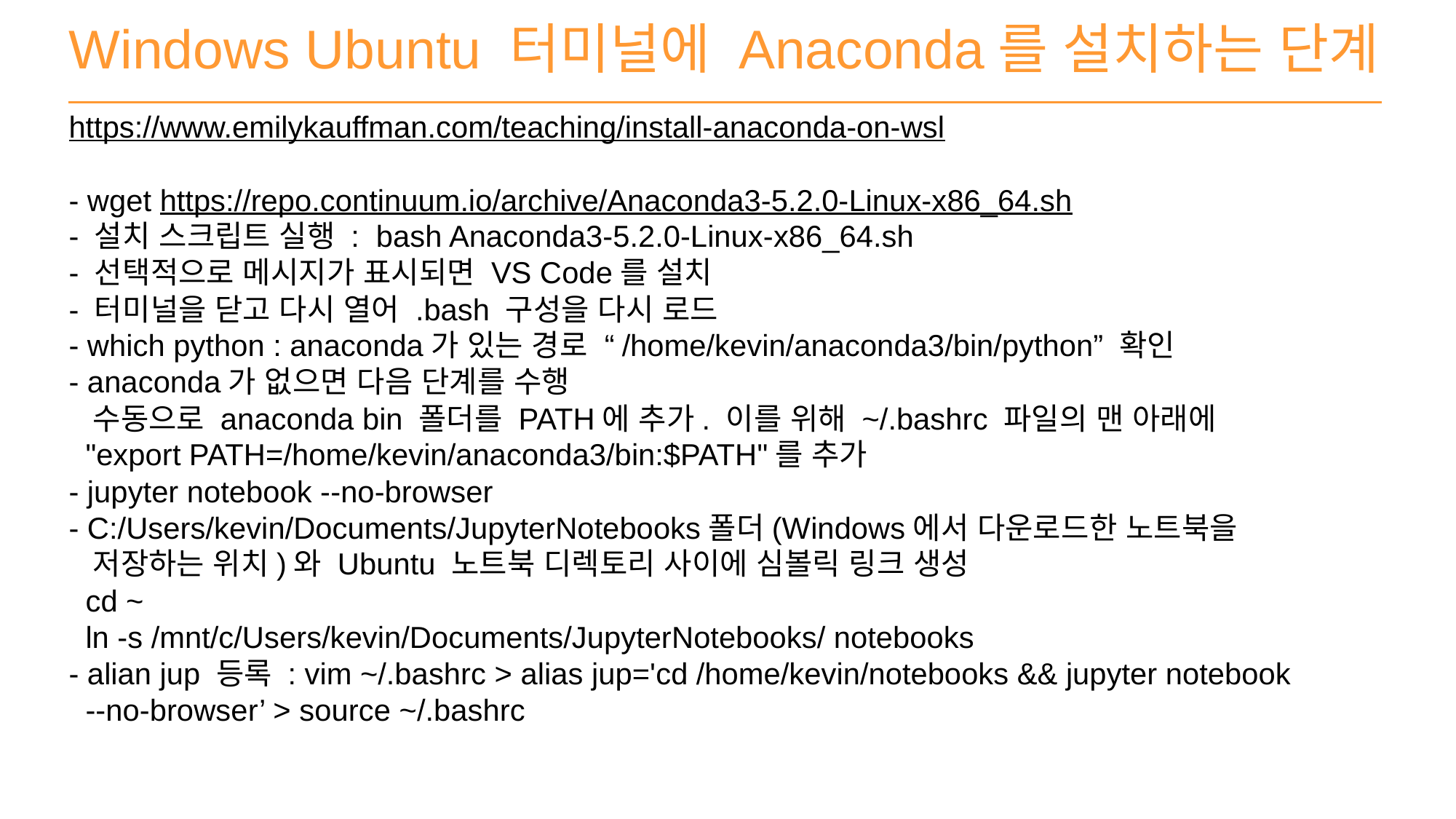

Windows Ubuntu 터미널에 Anaconda를 설치하는 단계
https://www.emilykauffman.com/teaching/install-anaconda-on-wsl

- wget https://repo.continuum.io/archive/Anaconda3-5.2.0-Linux-x86_64.sh
- 설치 스크립트 실행 :  bash Anaconda3-5.2.0-Linux-x86_64.sh
- 선택적으로 메시지가 표시되면 VS Code를 설치
- 터미널을 닫고 다시 열어 .bash 구성을 다시 로드
- which python : anaconda가 있는 경로  “/home/kevin/anaconda3/bin/python” 확인
- anaconda가 없으면 다음 단계를 수행
  수동으로 anaconda bin 폴더를 PATH에 추가. 이를 위해 ~/.bashrc 파일의 맨 아래에
  "export PATH=/home/kevin/anaconda3/bin:$PATH"를 추가
- jupyter notebook --no-browser
- C:/Users/kevin/Documents/JupyterNotebooks폴더(Windows에서 다운로드한 노트북을
  저장하는 위치)와 Ubuntu 노트북 디렉토리 사이에 심볼릭 링크 생성
  cd ~
  ln -s /mnt/c/Users/kevin/Documents/JupyterNotebooks/ notebooks
- alian jup 등록 : vim ~/.bashrc > alias jup='cd /home/kevin/notebooks && jupyter notebook
  --no-browser’ > source ~/.bashrc